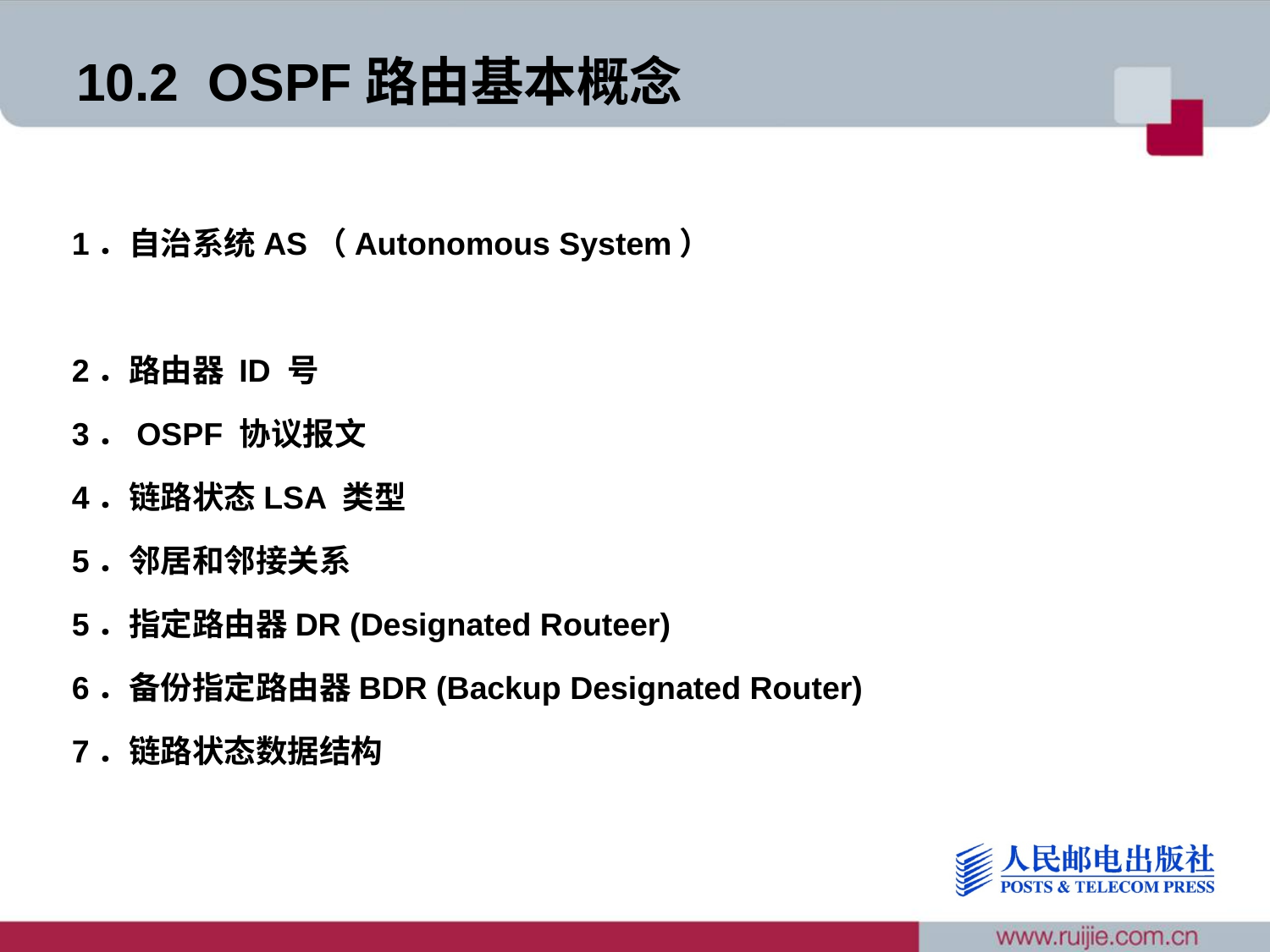

# 10.2  OSPF路由基本概念
1．自治系统AS（Autonomous System）

2．路由器 ID 号
3．OSPF 协议报文
4．链路状态LSA 类型
5．邻居和邻接关系
5．指定路由器DR (Designated Routeer)
6．备份指定路由器BDR (Backup Designated Router)
7．链路状态数据结构